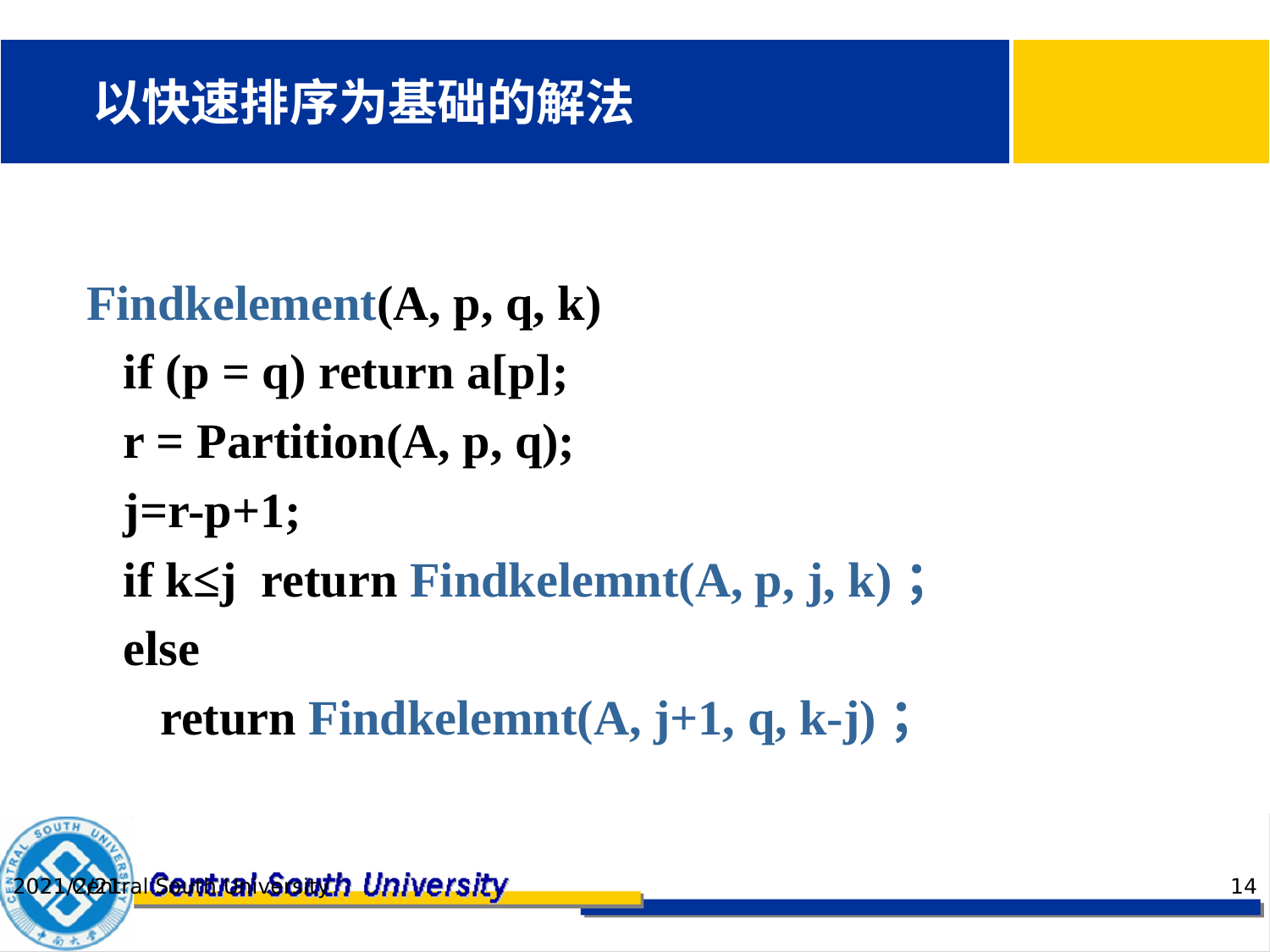

# 以快速排序为基础的解法
Findkelement(A, p, q, k)
   if (p = q) return a[p];
   r = Partition(A, p, q);
   j=r-p+1;
   if k≤j  return Findkelemnt(A, p, j, k)；
   else
      return Findkelemnt(A, j+1, q, k-j)；
Central South University
2021/2/21
14